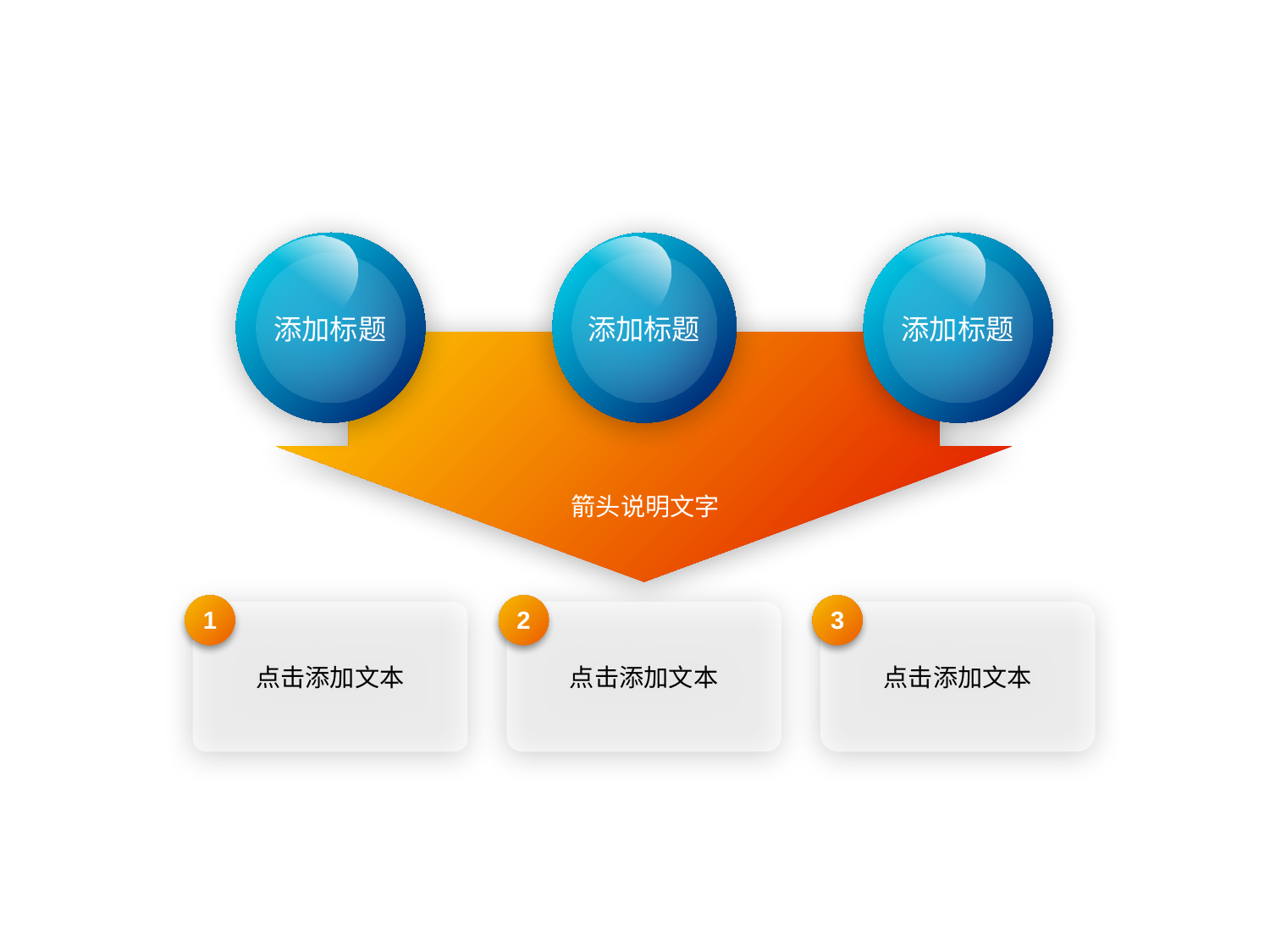

添加标题
添加标题
添加标题

箭头说明文字

1

2

3
点击添加文本
点击添加文本
点击添加文本